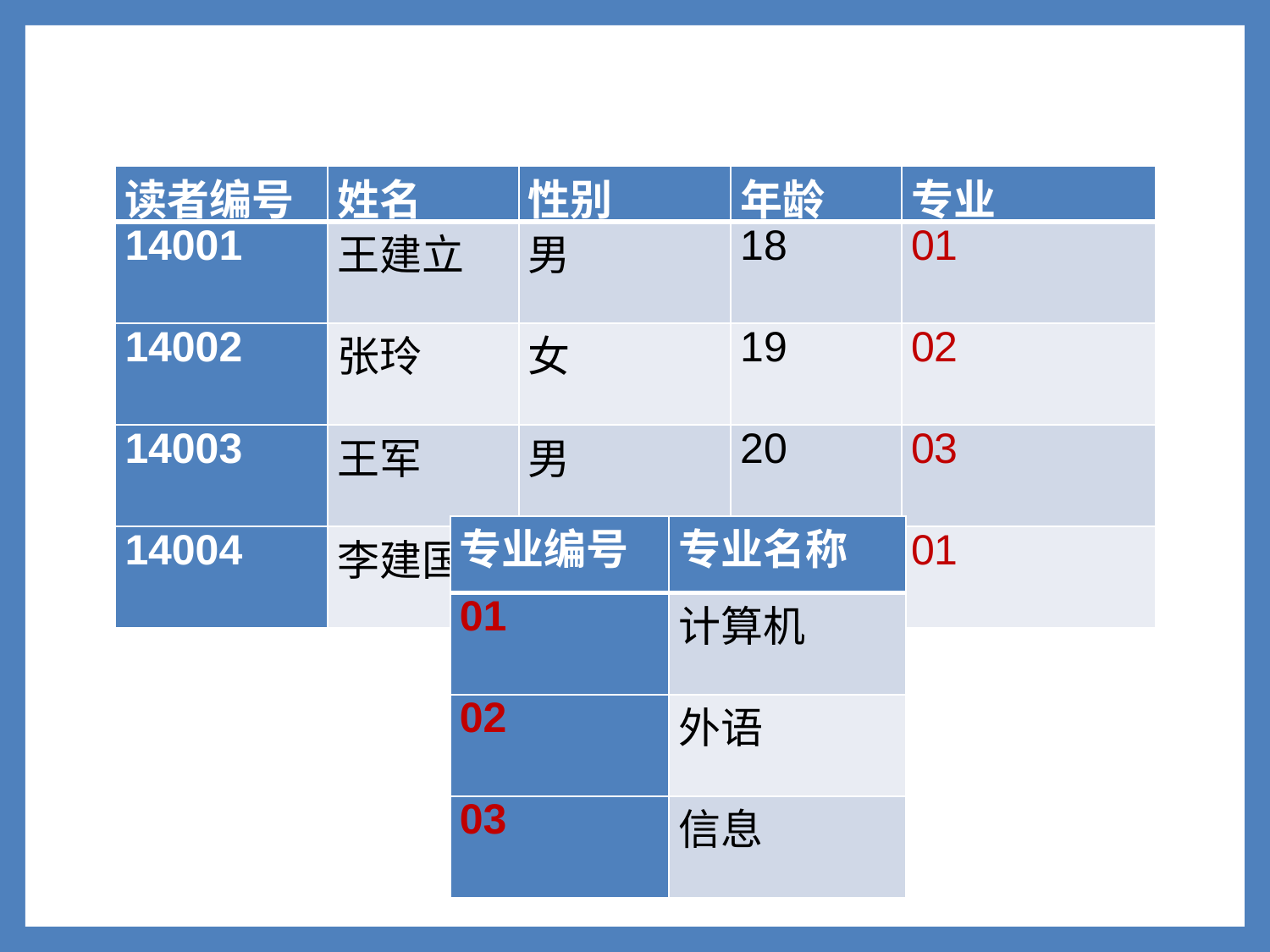

| 读者编号 | 姓名 | 性别 | 年龄 | 专业 |
| --- | --- | --- | --- | --- |
| 14001 | 王建立 | 男 | 18 | 01 |
| 14002 | 张玲 | 女 | 19 | 02 |
| 14003 | 王军 | 男 | 20 | 03 |
| 14004 | 李建国 | 男 | 19 | 01 |
1

| 专业编号 | 专业名称 |
| --- | --- |
| 01 | 计算机 |
| 02 | 外语 |
| 03 | 信息 |